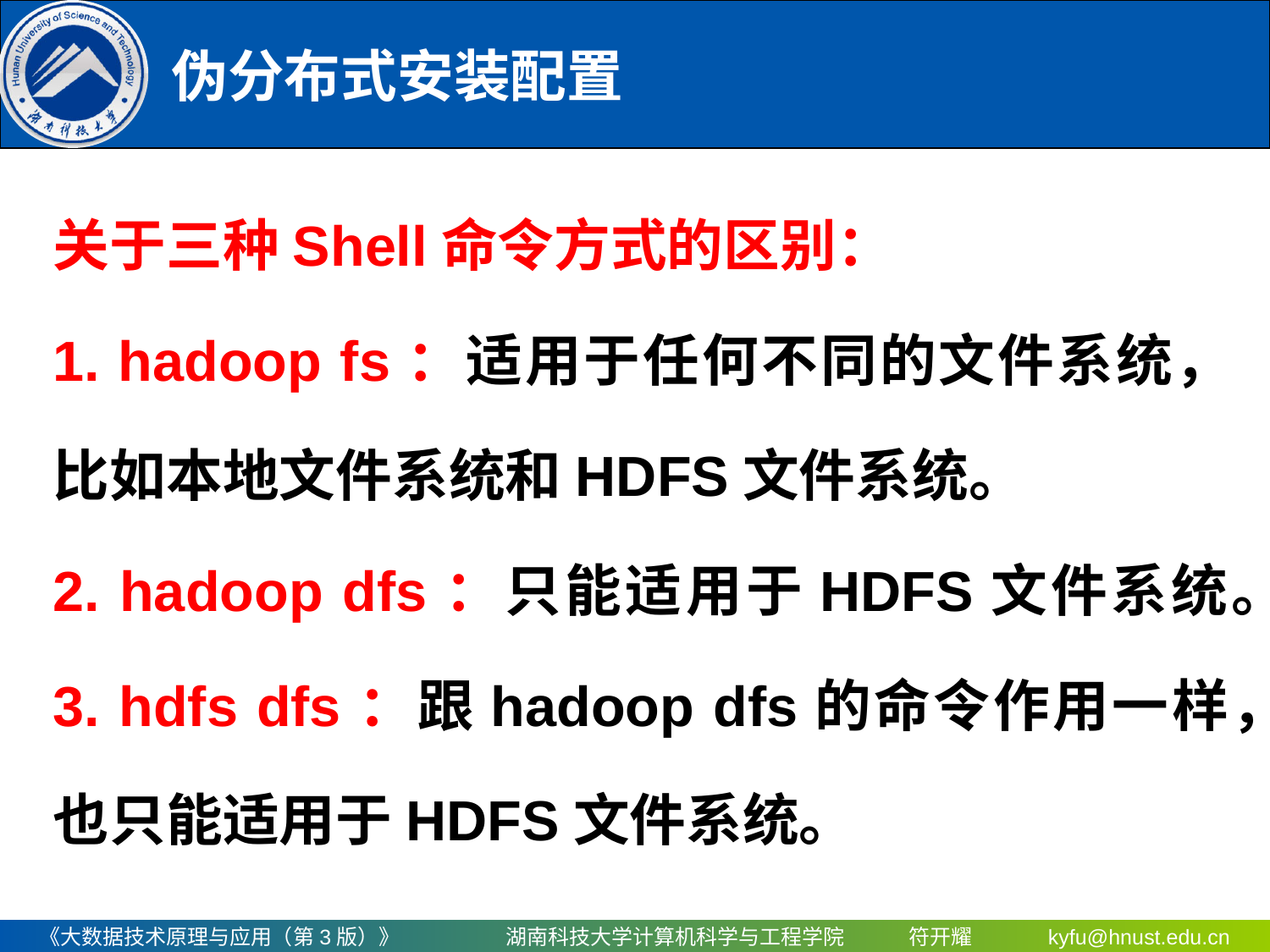

伪分布式安装配置
关于三种Shell命令方式的区别：
1. hadoop fs：适用于任何不同的文件系统，比如本地文件系统和HDFS文件系统。
2. hadoop dfs：只能适用于HDFS文件系统。
3. hdfs dfs：跟hadoop dfs的命令作用一样，也只能适用于HDFS文件系统。